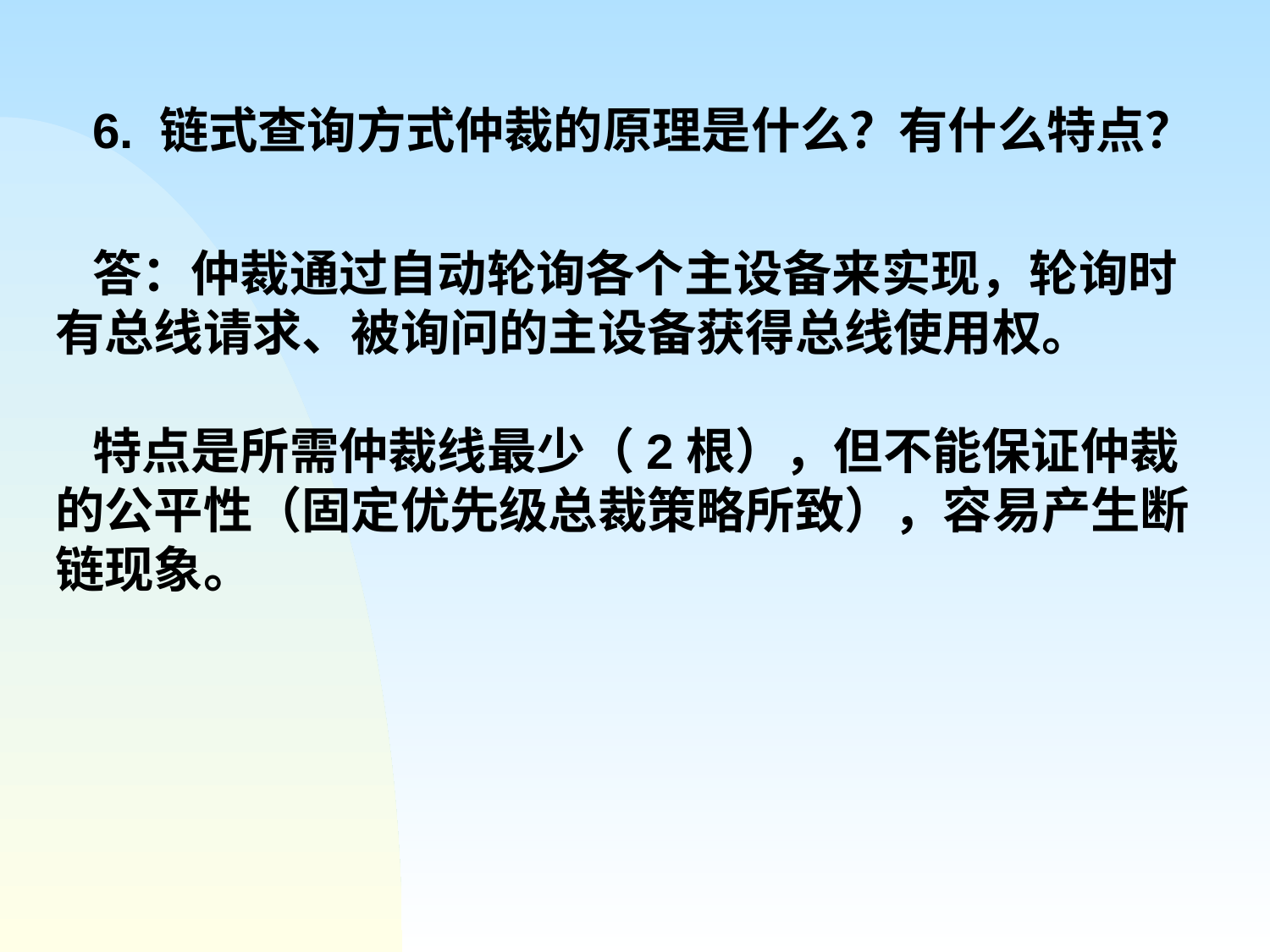

6. 链式查询方式仲裁的原理是什么？有什么特点？

答：仲裁通过自动轮询各个主设备来实现，轮询时有总线请求、被询问的主设备获得总线使用权。

特点是所需仲裁线最少（2根），但不能保证仲裁的公平性（固定优先级总裁策略所致），容易产生断链现象。
136